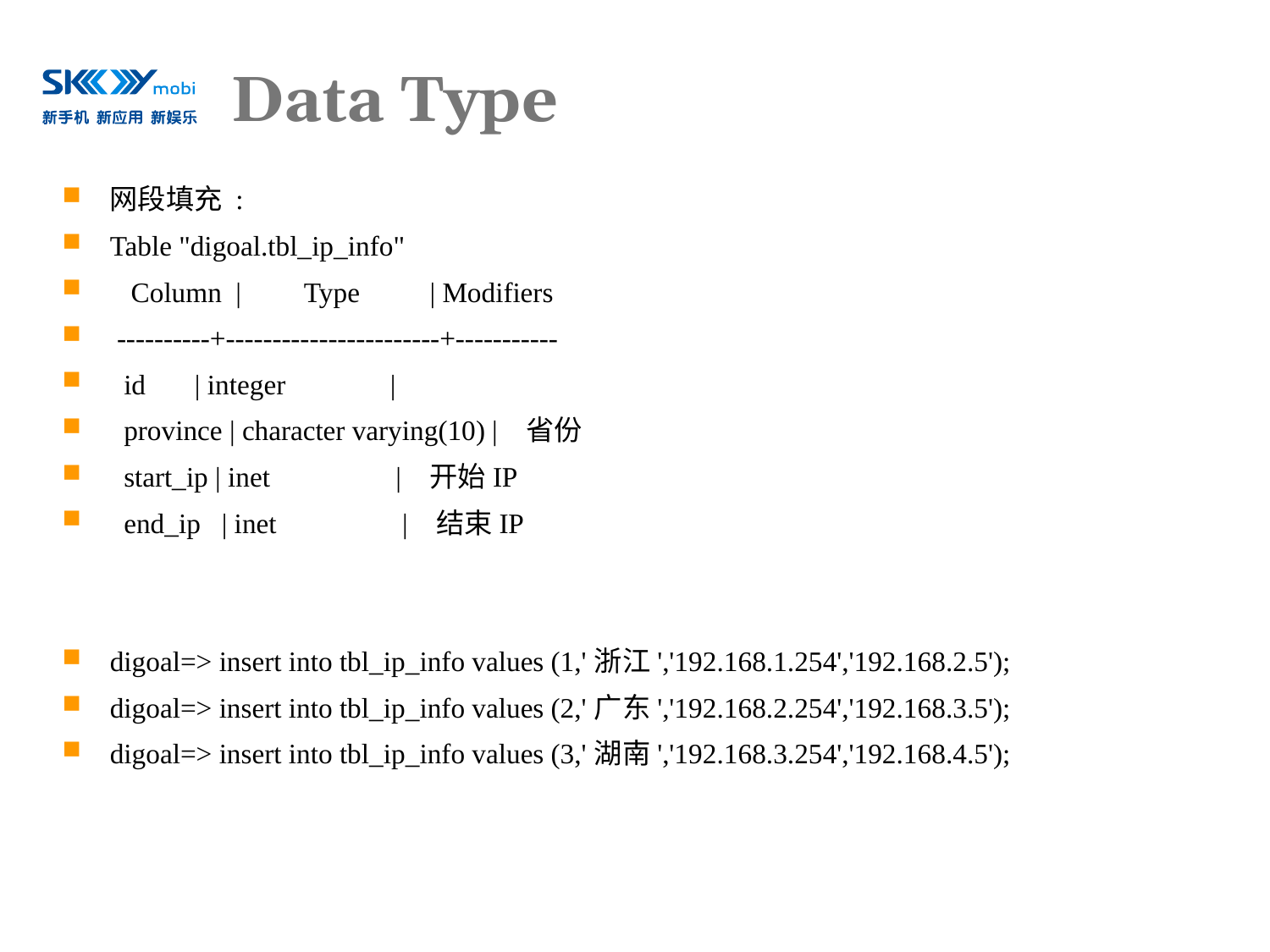

# Data Type
网段填充 :
Table "digoal.tbl_ip_info"
   Column  |         Type          | Modifiers
 ----------+-----------------------+-----------
  id       | integer               |
  province | character varying(10) |   省份
  start_ip | inet                  |   开始IP
  end_ip   | inet                  |   结束IP

digoal=> insert into tbl_ip_info values (1,'浙江','192.168.1.254','192.168.2.5');
digoal=> insert into tbl_ip_info values (2,'广东','192.168.2.254','192.168.3.5');
digoal=> insert into tbl_ip_info values (3,'湖南','192.168.3.254','192.168.4.5');